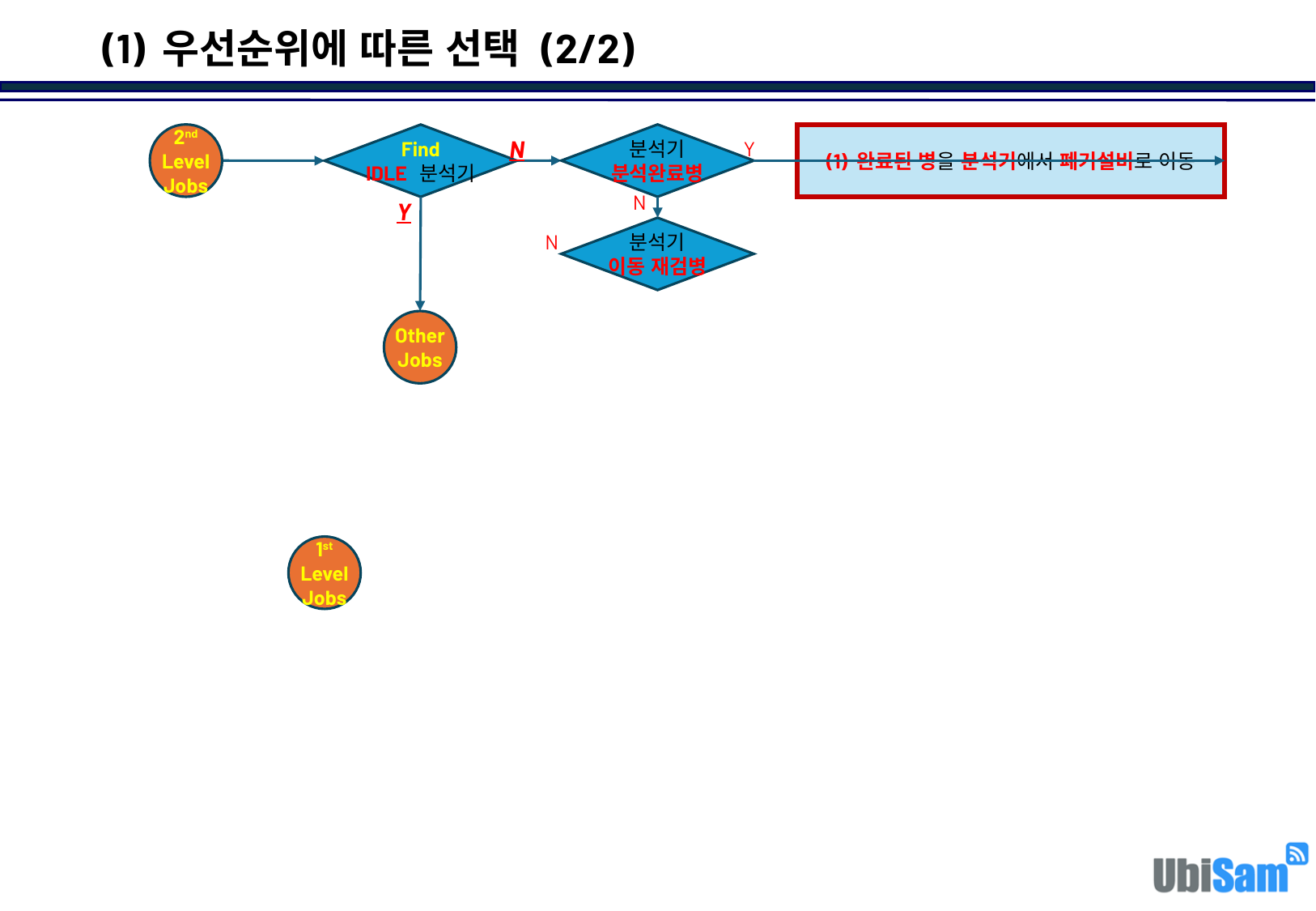

# (1) 우선순위에 따른 선택 (2/2)
2nd
Level
Jobs
분석기
분석완료병
(1) 완료된 병을 분석기에서 폐기설비로 이동
Find
IDLE  분석기
N
Y
N
Y
분석기
이동 재검병
N
Other
Jobs
1st
Level
Jobs